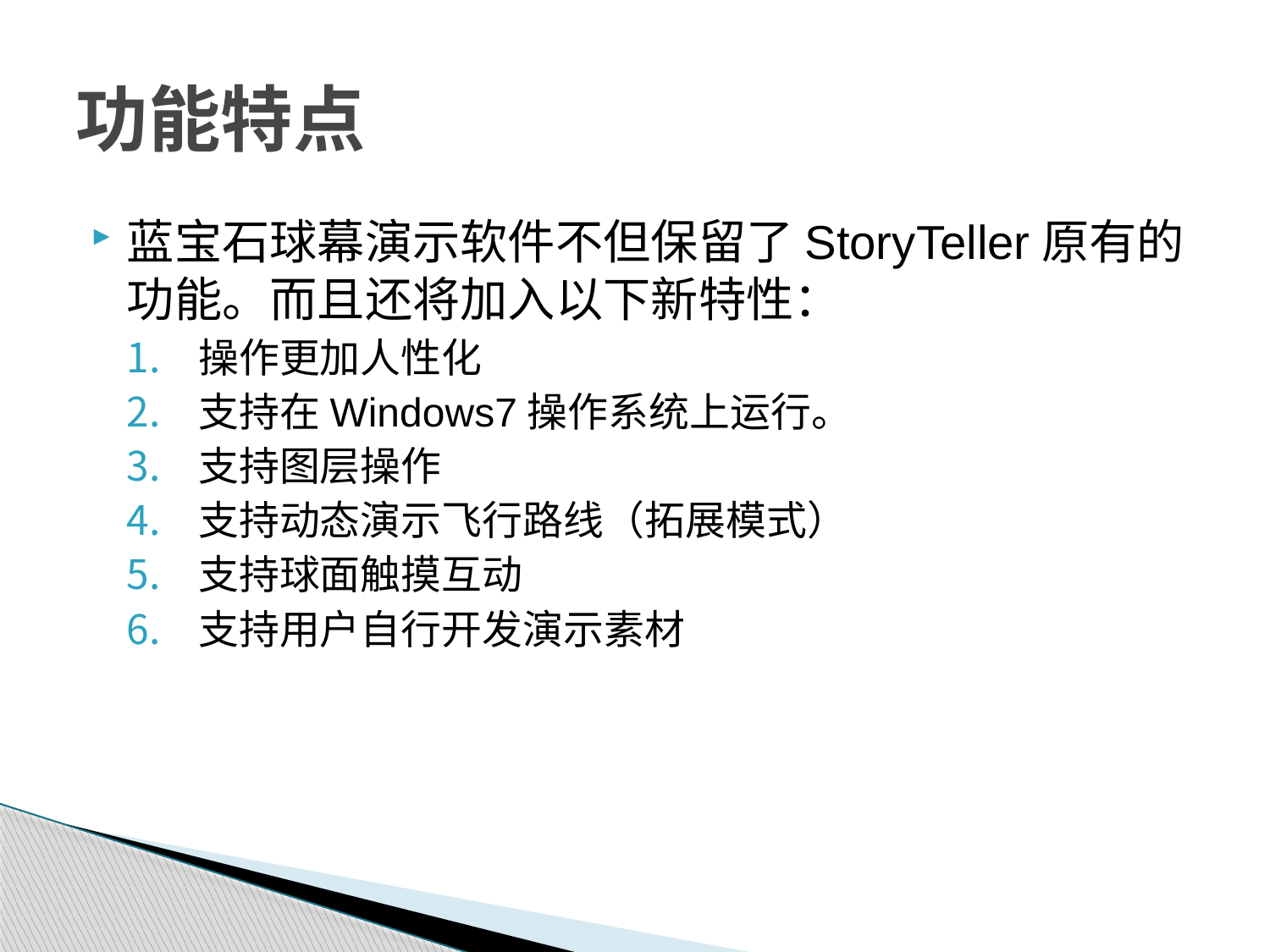

# 功能特点
蓝宝石球幕演示软件不但保留了StoryTeller原有的功能。而且还将加入以下新特性：
操作更加人性化
支持在Windows7操作系统上运行。
支持图层操作
支持动态演示飞行路线（拓展模式）
支持球面触摸互动
支持用户自行开发演示素材